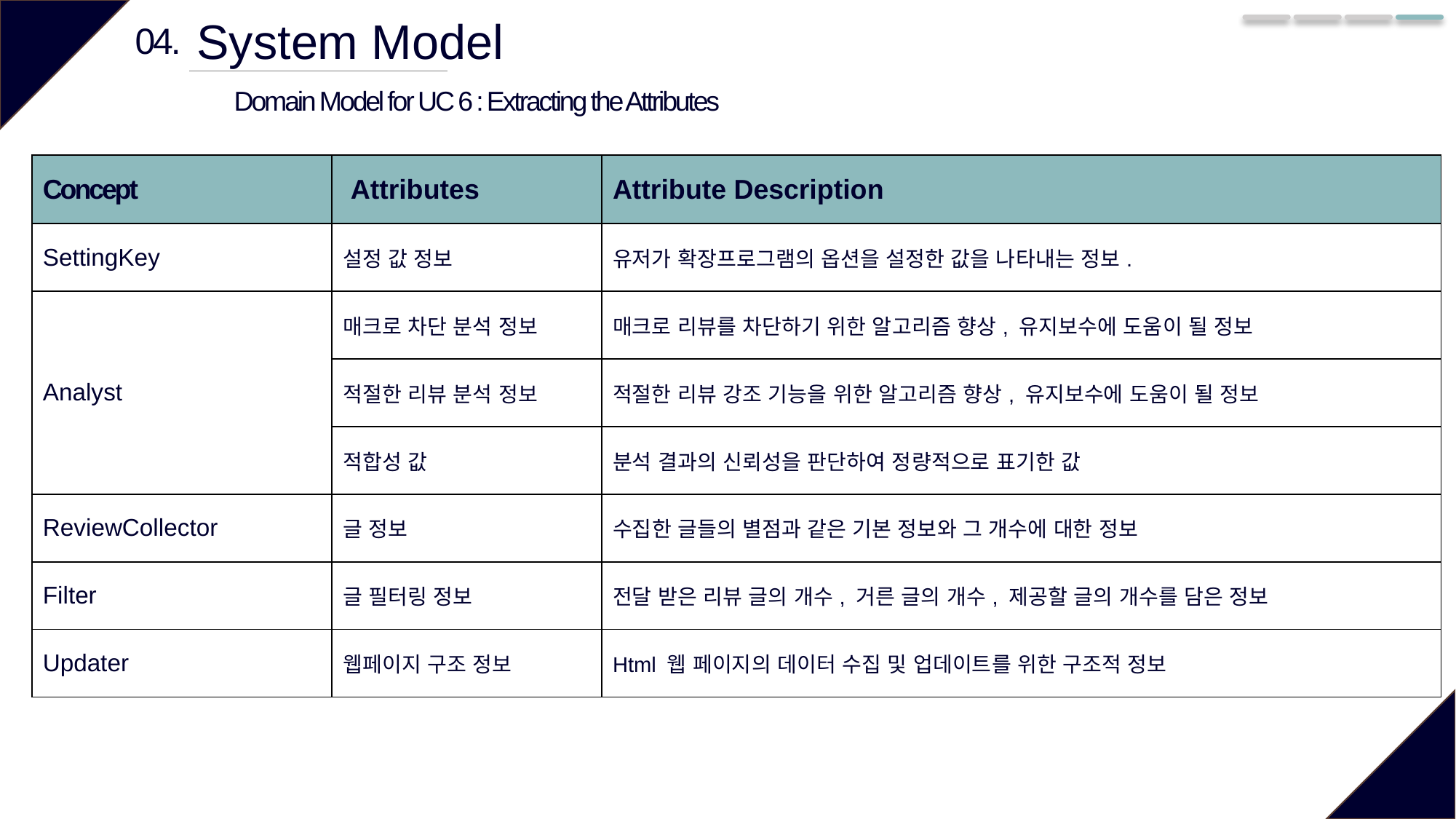

System Model
04.
Domain Model for UC 6 : Extracting the Attributes
| Concept | Attributes | Attribute Description |
| --- | --- | --- |
| SettingKey | 설정 값 정보 | 유저가 확장프로그램의 옵션을 설정한 값을 나타내는 정보. |
| Analyst | 매크로 차단 분석 정보 | 매크로 리뷰를 차단하기 위한 알고리즘 향상, 유지보수에 도움이 될 정보 |
|  | 적절한 리뷰 분석 정보 | 적절한 리뷰 강조 기능을 위한 알고리즘 향상, 유지보수에 도움이 될 정보 |
|  | 적합성 값 | 분석 결과의 신뢰성을 판단하여 정량적으로 표기한 값 |
| ReviewCollector | 글 정보 | 수집한 글들의 별점과 같은 기본 정보와 그 개수에 대한 정보 |
| Filter | 글 필터링 정보 | 전달 받은 리뷰 글의 개수, 거른 글의 개수, 제공할 글의 개수를 담은 정보 |
| Updater | 웹페이지 구조 정보 | Html 웹 페이지의 데이터 수집 및 업데이트를 위한 구조적 정보 |